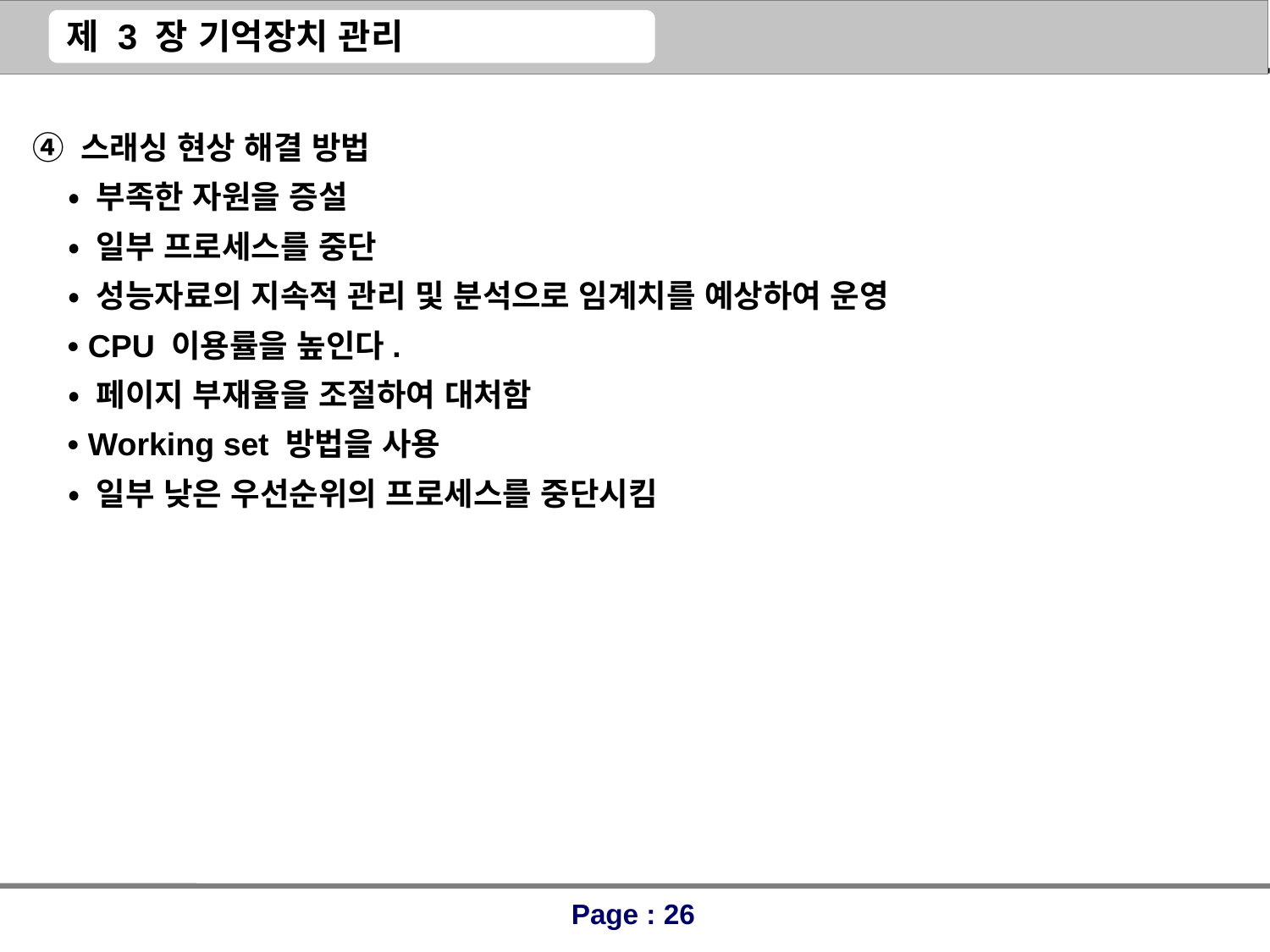

④ 스래싱 현상 해결 방법
    • 부족한 자원을 증설
    • 일부 프로세스를 중단
    • 성능자료의 지속적 관리 및 분석으로 임계치를 예상하여 운영
    • CPU 이용률을 높인다.
    • 페이지 부재율을 조절하여 대처함
    • Working set 방법을 사용
    • 일부 낮은 우선순위의 프로세스를 중단시킴
Page : 26